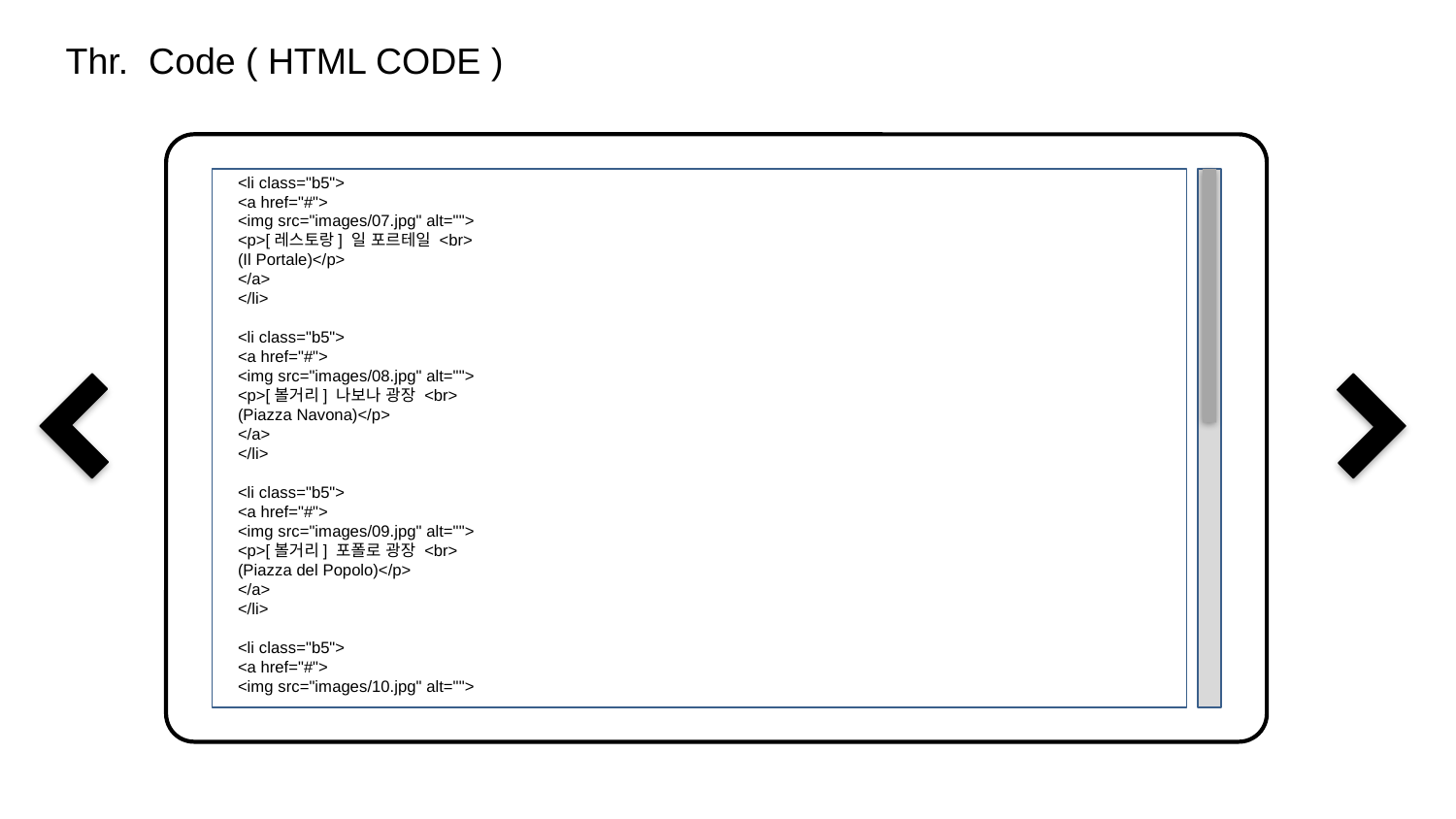

Thr.  Code ( HTML CODE )

<li class="b5">
<a href="#">
<img src="images/07.jpg" alt="">
<p>[레스토랑] 일 포르테일 <br>
(Il Portale)</p>
</a>
</li>
<li class="b5">
<a href="#">
<img src="images/08.jpg" alt="">
<p>[볼거리] 나보나 광장 <br>
(Piazza Navona)</p>
</a>
</li>
<li class="b5">
<a href="#">
<img src="images/09.jpg" alt="">
<p>[볼거리] 포폴로 광장 <br>
(Piazza del Popolo)</p>
</a>
</li>
<li class="b5">
<a href="#">
<img src="images/10.jpg" alt="">